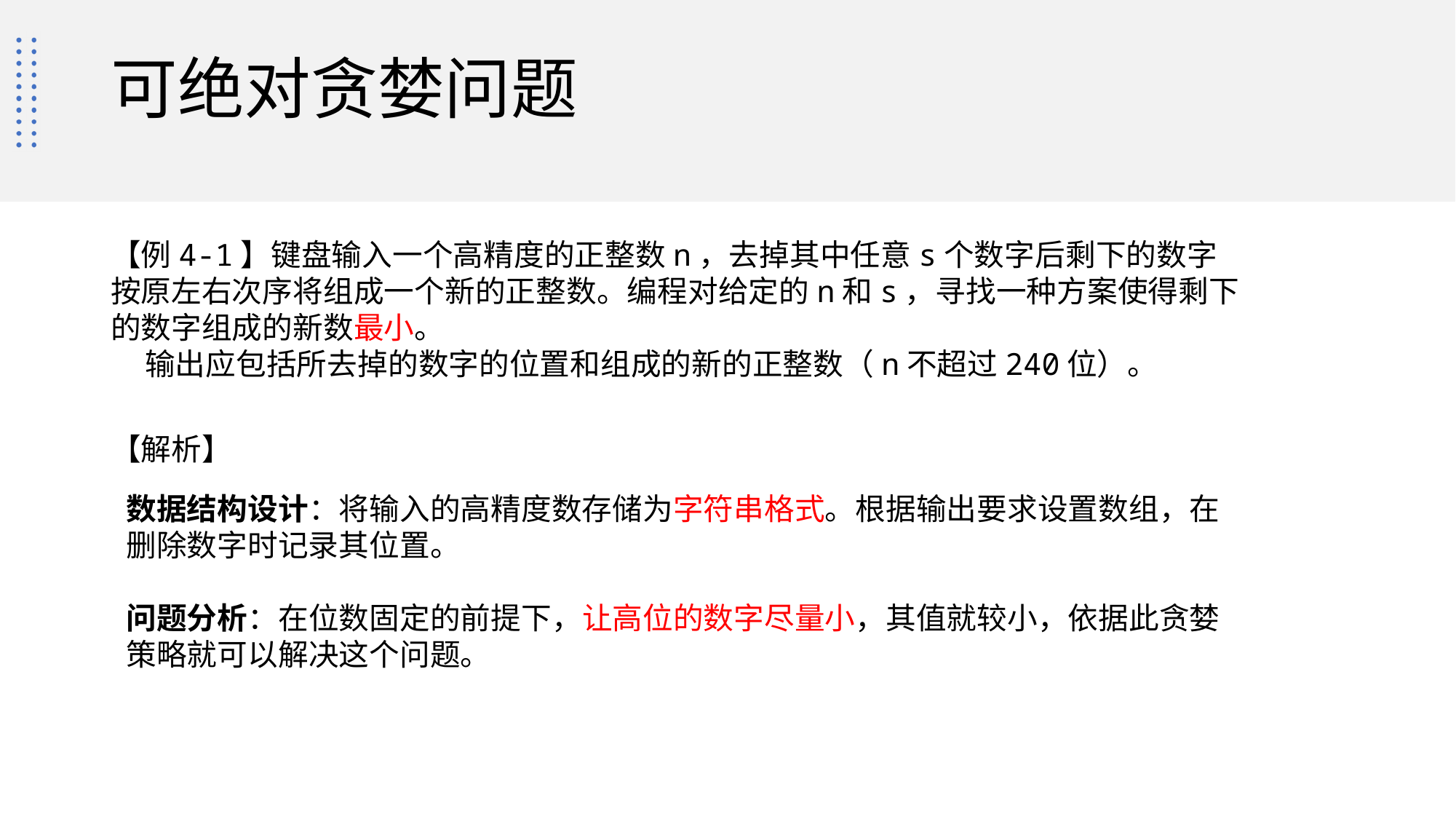

# 可绝对贪婪问题
【例4-1】键盘输入一个高精度的正整数n，去掉其中任意s个数字后剩下的数字按原左右次序将组成一个新的正整数。编程对给定的n和s，寻找一种方案使得剩下的数字组成的新数最小。
    输出应包括所去掉的数字的位置和组成的新的正整数（n不超过240位）。
【解析】
数据结构设计：将输入的高精度数存储为字符串格式。根据输出要求设置数组，在删除数字时记录其位置。

问题分析：在位数固定的前提下，让高位的数字尽量小，其值就较小，依据此贪婪策略就可以解决这个问题。